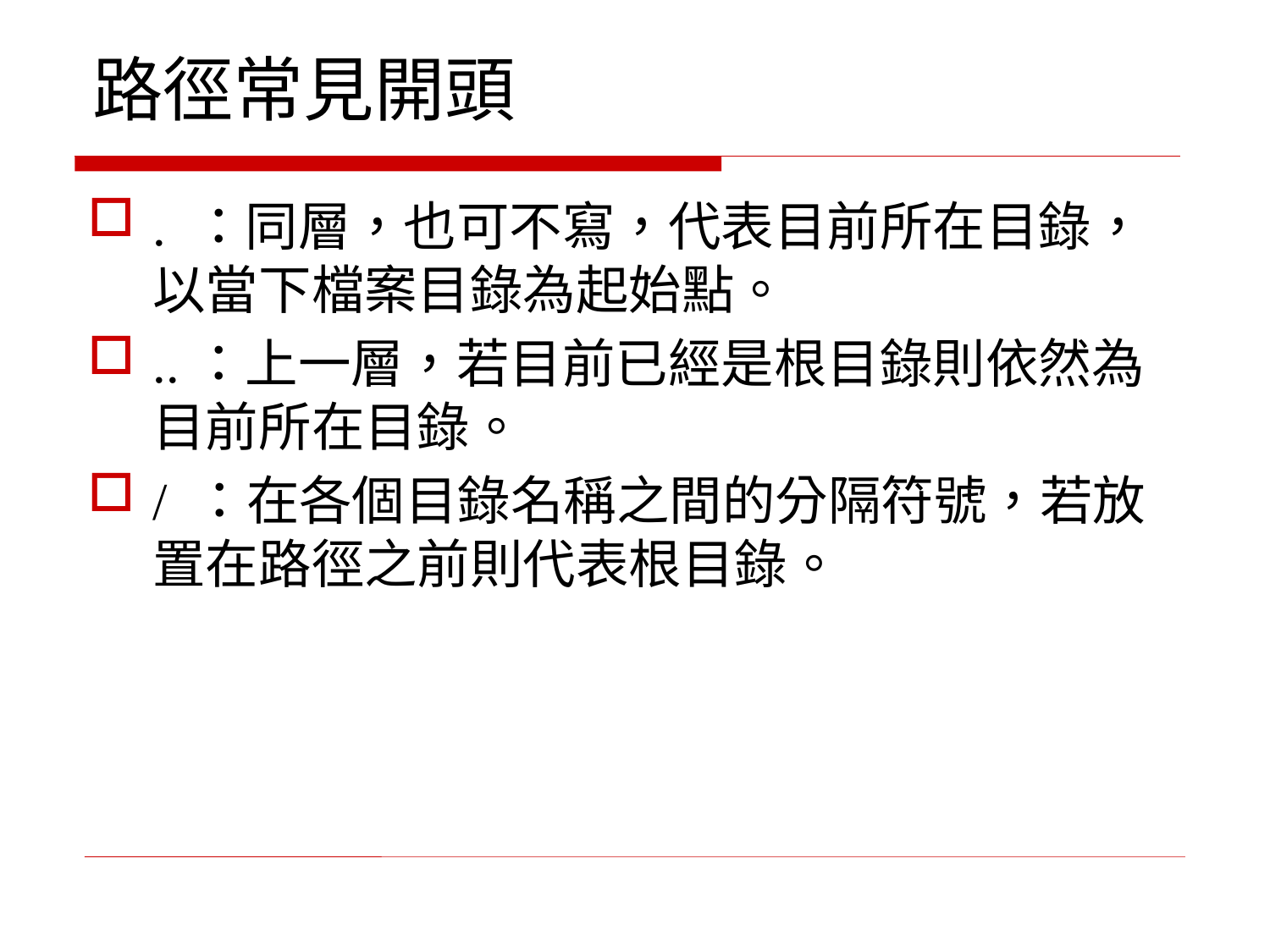

# 路徑常見開頭
. ：同層，也可不寫，代表目前所在目錄，以當下檔案目錄為起始點。
..：上一層，若目前已經是根目錄則依然為目前所在目錄。
/ ：在各個目錄名稱之間的分隔符號，若放置在路徑之前則代表根目錄。